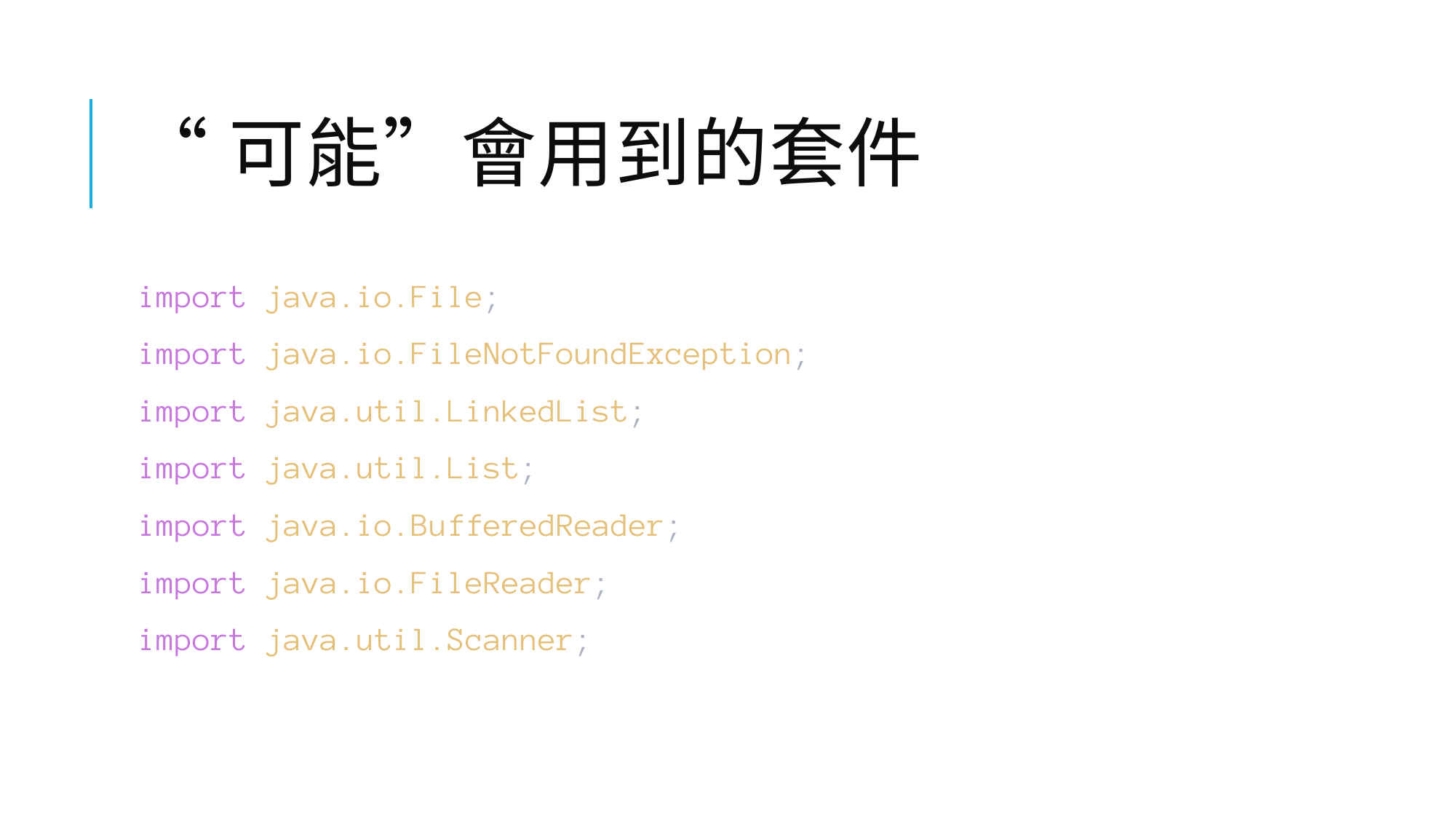

# “可能”會用到的套件
import java.io.File;
import java.io.FileNotFoundException;
import java.util.LinkedList;
import java.util.List;
import java.io.BufferedReader;
import java.io.FileReader;
import java.util.Scanner;